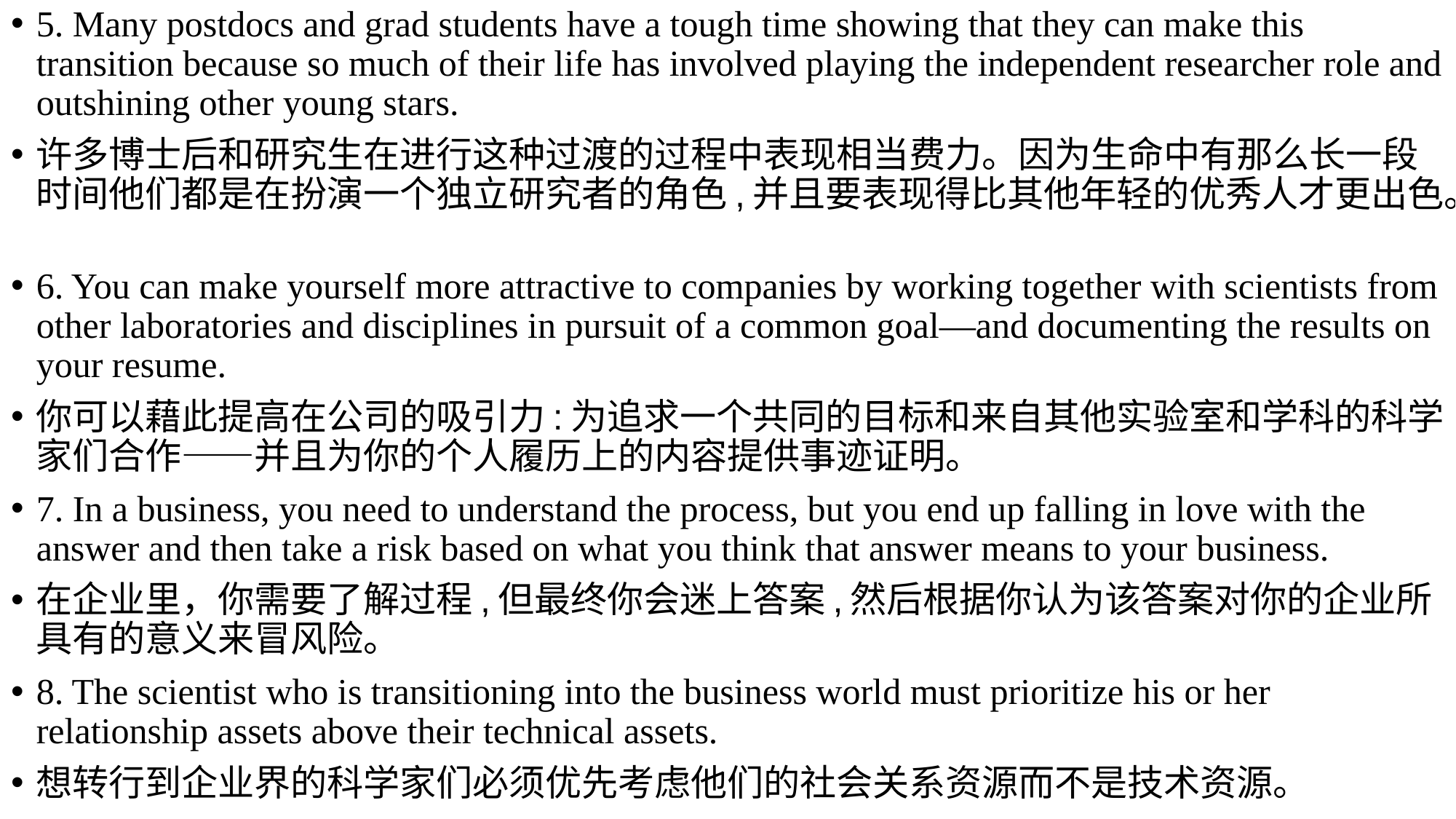

5. Many postdocs and grad students have a tough time showing that they can make this transition because so much of their life has involved playing the independent researcher role and outshining other young stars.
许多博士后和研究生在进行这种过渡的过程中表现相当费力。因为生命中有那么长一段时间他们都是在扮演一个独立研究者的角色,并且要表现得比其他年轻的优秀人才更出色。
6. You can make yourself more attractive to companies by working together with scientists from other laboratories and disciplines in pursuit of a common goal—and documenting the results on your resume.
你可以藉此提高在公司的吸引力:为追求一个共同的目标和来自其他实验室和学科的科学家们合作——并且为你的个人履历上的内容提供事迹证明。
7. In a business, you need to understand the process, but you end up falling in love with the answer and then take a risk based on what you think that answer means to your business.
在企业里，你需要了解过程,但最终你会迷上答案,然后根据你认为该答案对你的企业所具有的意义来冒风险。
8. The scientist who is transitioning into the business world must prioritize his or her relationship assets above their technical assets.
想转行到企业界的科学家们必须优先考虑他们的社会关系资源而不是技术资源。